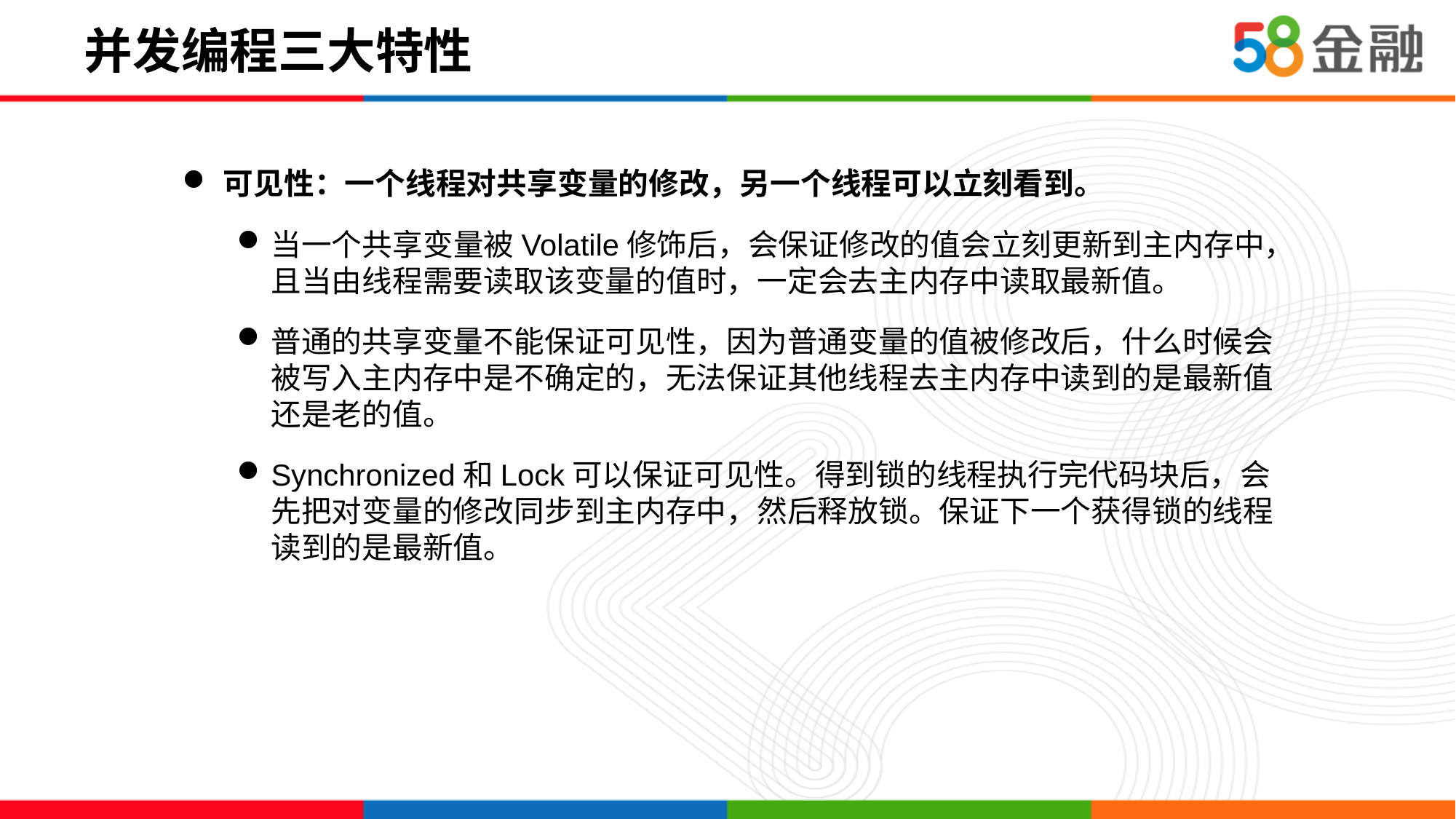

# 并发编程三大特性
可见性：一个线程对共享变量的修改，另一个线程可以立刻看到。
当一个共享变量被Volatile修饰后，会保证修改的值会立刻更新到主内存中，且当由线程需要读取该变量的值时，一定会去主内存中读取最新值。
普通的共享变量不能保证可见性，因为普通变量的值被修改后，什么时候会被写入主内存中是不确定的，无法保证其他线程去主内存中读到的是最新值还是老的值。
Synchronized和Lock可以保证可见性。得到锁的线程执行完代码块后，会先把对变量的修改同步到主内存中，然后释放锁。保证下一个获得锁的线程读到的是最新值。